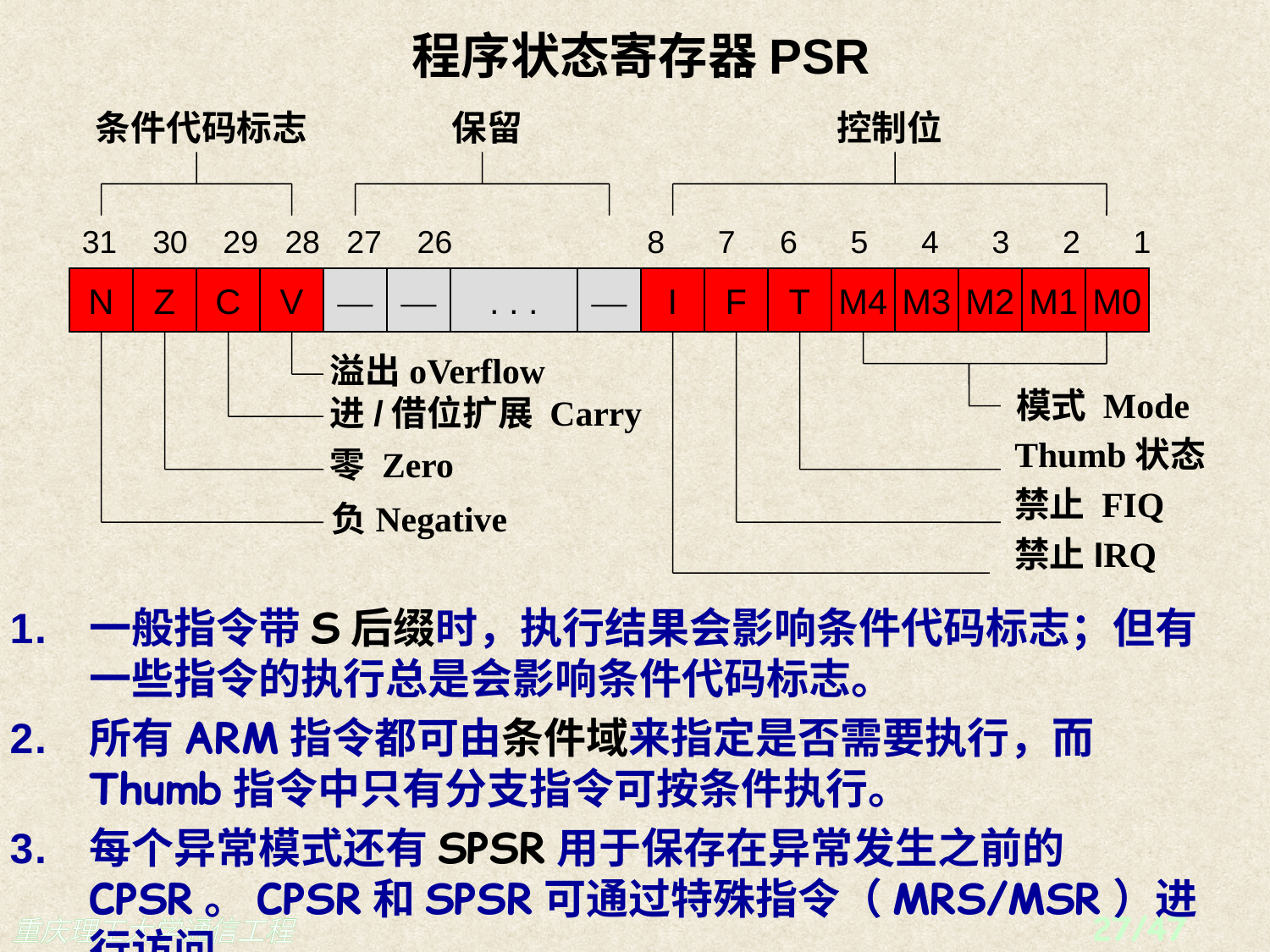

# 程序状态寄存器PSR
条件代码标志
保留
控制位

31    30    29   28   27    26                      8      7     6      5      4      3      2      1      0

N
Z
C
V
—
—
. . .
—
I
F
T
M4
M3
M2
M1
M0
N
Z
C
V
I
F
T
M4
M3
M2
M1
M0

溢出oVerflow
模式 Mode
进/借位扩展 Carry
Thumb状态
零 Zero
禁止 FIQ
负Negative
禁止IRQ
一般指令带S后缀时，执行结果会影响条件代码标志；但有一些指令的执行总是会影响条件代码标志。
所有ARM指令都可由条件域来指定是否需要执行，而Thumb指令中只有分支指令可按条件执行。
每个异常模式还有SPSR用于保存在异常发生之前的CPSR。CPSR和SPSR可通过特殊指令（MRS/MSR）进行访问。